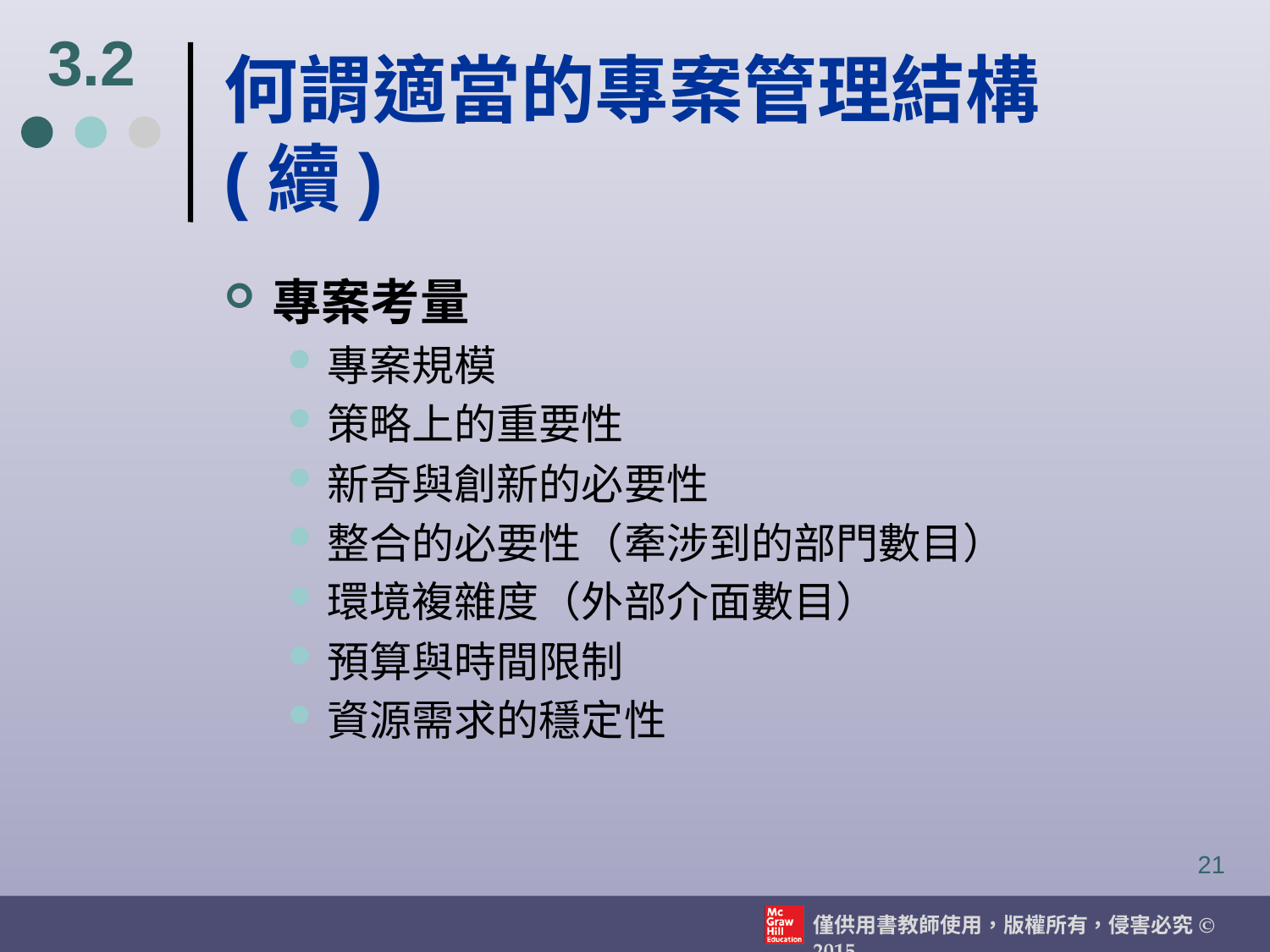

3.2
# 何謂適當的專案管理結構(續)
專案考量
專案規模
策略上的重要性
新奇與創新的必要性
整合的必要性（牽涉到的部門數目）
環境複雜度（外部介面數目）
預算與時間限制
資源需求的穩定性
21